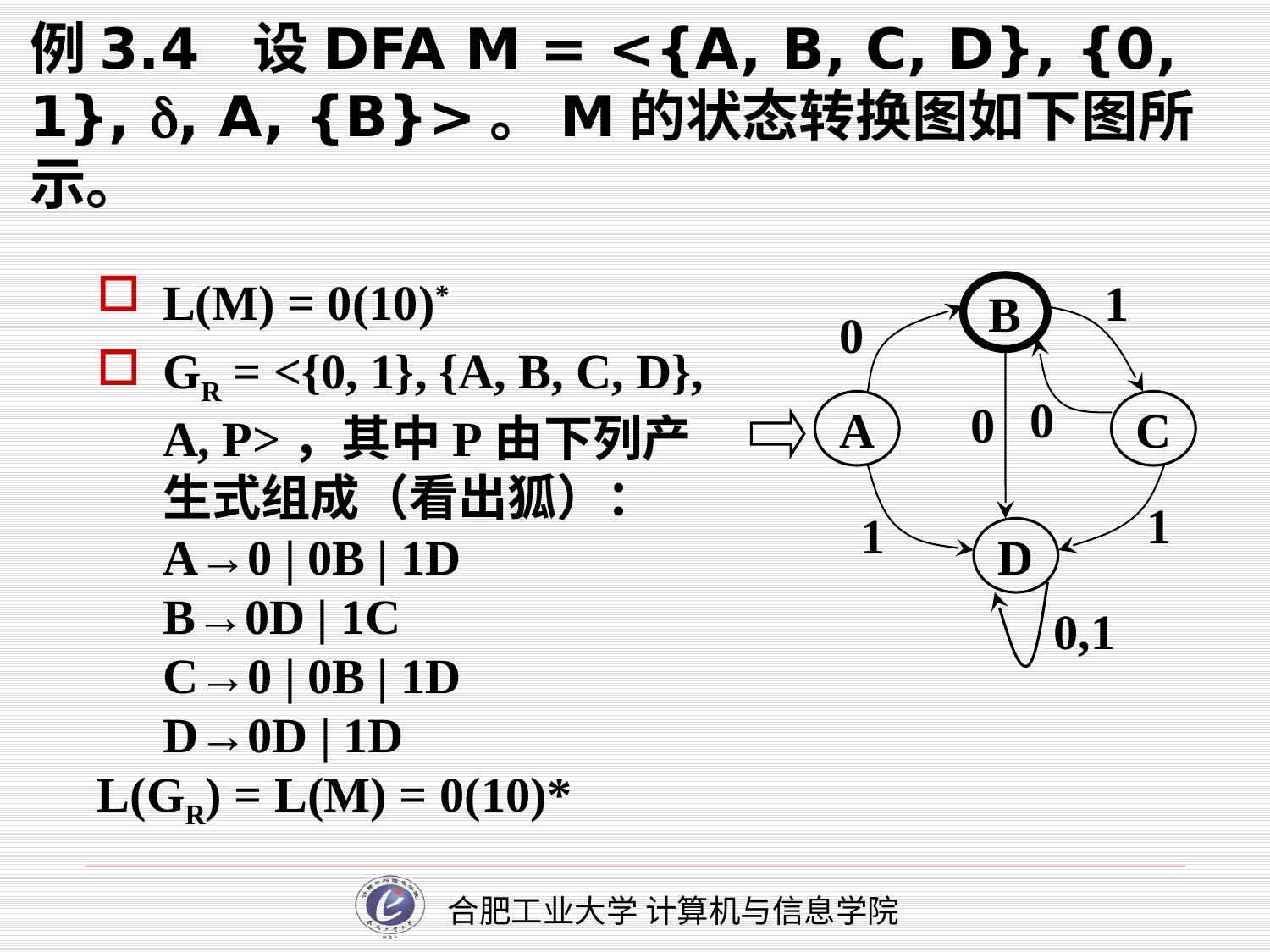

# 例3.4  设DFA M = <{A, B, C, D}, {0, 1}, δ, A, {B}>。M的状态转换图如下图所示。
L(M) = 0(10)*
GR = <{0, 1}, {A, B, C, D}, A, P>，其中P由下列产生式组成（看出狐）：
A→0 | 0B | 1D
B→0D | 1C
C→0 | 0B | 1D
D→0D | 1D
L(GR) = L(M) = 0(10)*
1
B
0

0
0
A
C

1
1
D

0,1
73